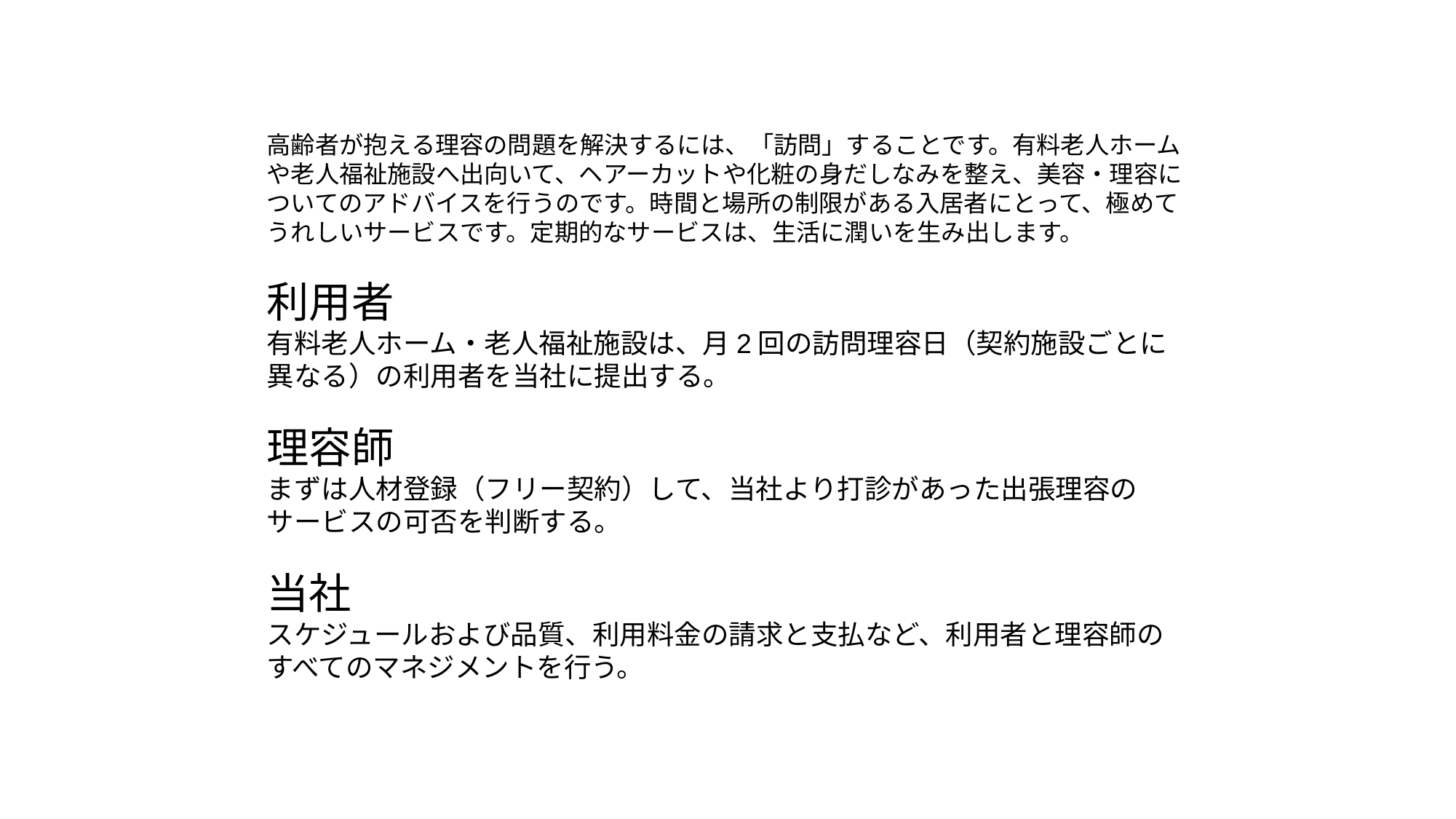

高齢者が抱える理容の問題を解決するには、「訪問」することです。有料老人ホームや老人福祉施設へ出向いて、ヘアーカットや化粧の身だしなみを整え、美容・理容についてのアドバイスを行うのです。時間と場所の制限がある入居者にとって、極めてうれしいサービスです。定期的なサービスは、生活に潤いを生み出します。

利用者
有料老人ホーム・老人福祉施設は、月2回の訪問理容日（契約施設ごとに異なる）の利用者を当社に提出する。

理容師
まずは人材登録（フリー契約）して、当社より打診があった出張理容のサービスの可否を判断する。

当社
スケジュールおよび品質、利用料金の請求と支払など、利用者と理容師のすべてのマネジメントを行う。